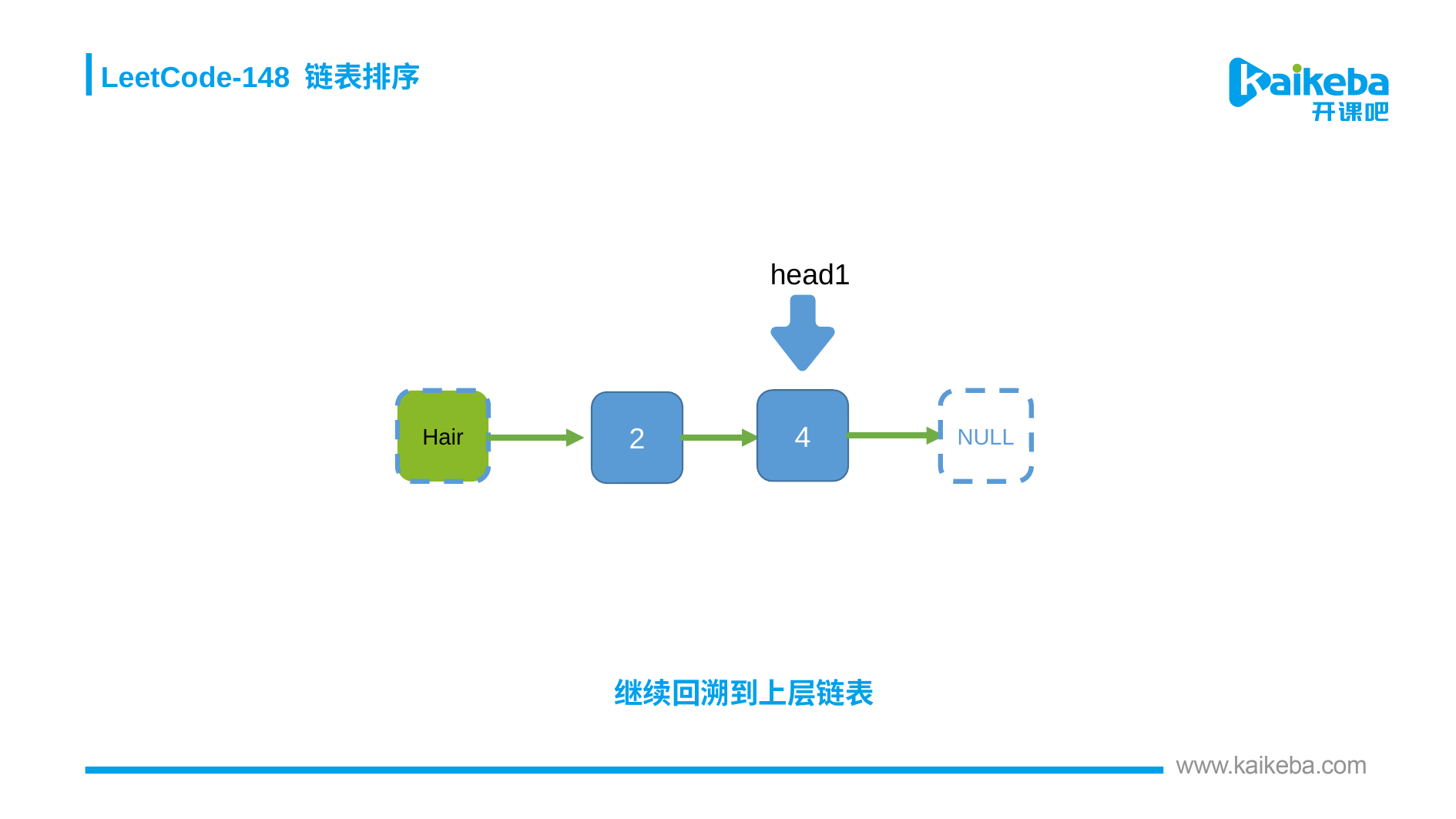

LeetCode-148 链表排序
head1

4
Hair
NULL
2
继续回溯到上层链表